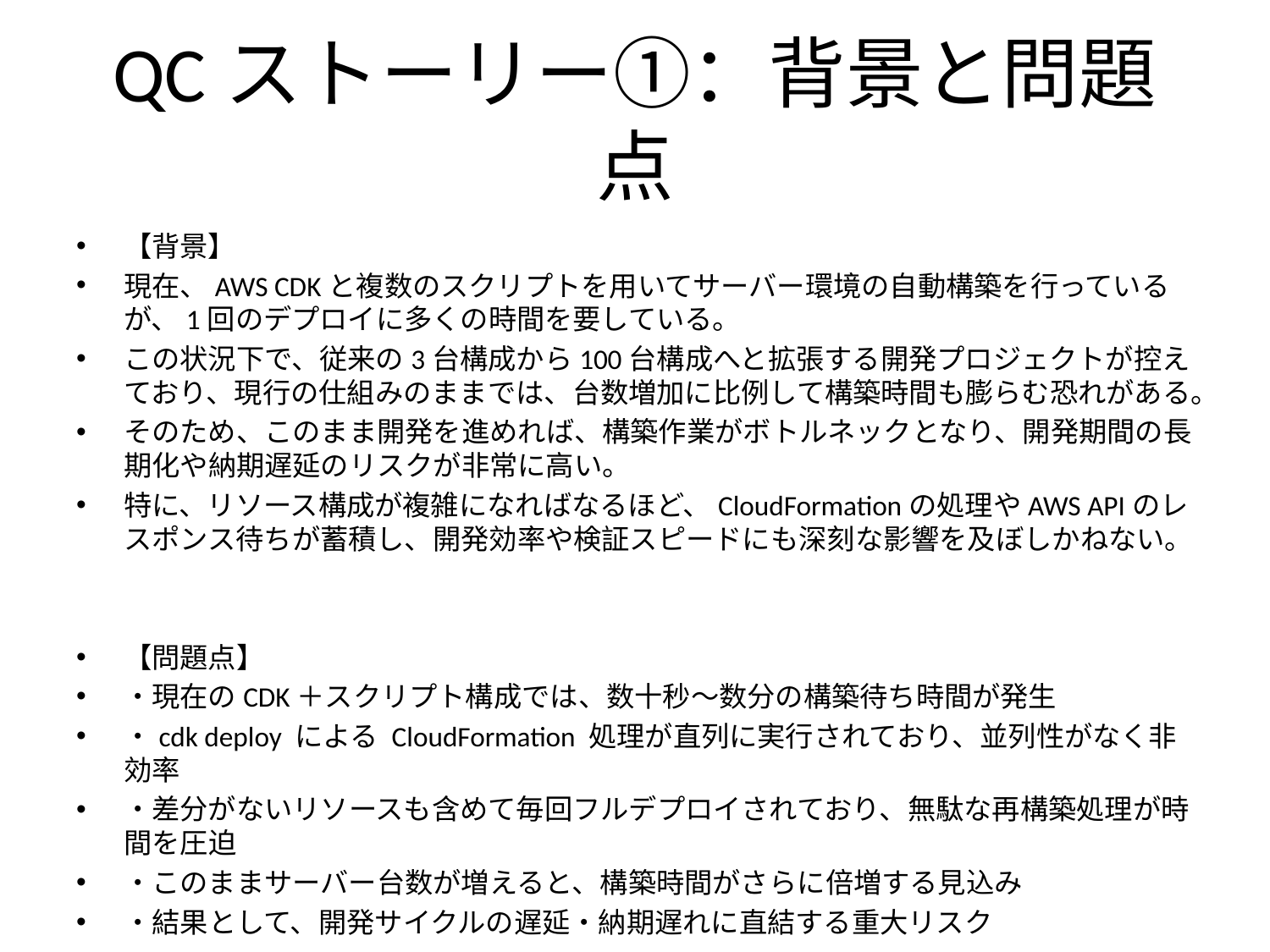

# QCストーリー①：背景と問題点
【背景】
現在、AWS CDKと複数のスクリプトを用いてサーバー環境の自動構築を行っているが、1回のデプロイに多くの時間を要している。
この状況下で、従来の3台構成から100台構成へと拡張する開発プロジェクトが控えており、現行の仕組みのままでは、台数増加に比例して構築時間も膨らむ恐れがある。
そのため、このまま開発を進めれば、構築作業がボトルネックとなり、開発期間の長期化や納期遅延のリスクが非常に高い。
特に、リソース構成が複雑になればなるほど、CloudFormationの処理やAWS APIのレスポンス待ちが蓄積し、開発効率や検証スピードにも深刻な影響を及ぼしかねない。

【問題点】
・現在のCDK＋スクリプト構成では、数十秒〜数分の構築待ち時間が発生
・cdk deploy による CloudFormation 処理が直列に実行されており、並列性がなく非効率
・差分がないリソースも含めて毎回フルデプロイされており、無駄な再構築処理が時間を圧迫
・このままサーバー台数が増えると、構築時間がさらに倍増する見込み
・結果として、開発サイクルの遅延・納期遅れに直結する重大リスク